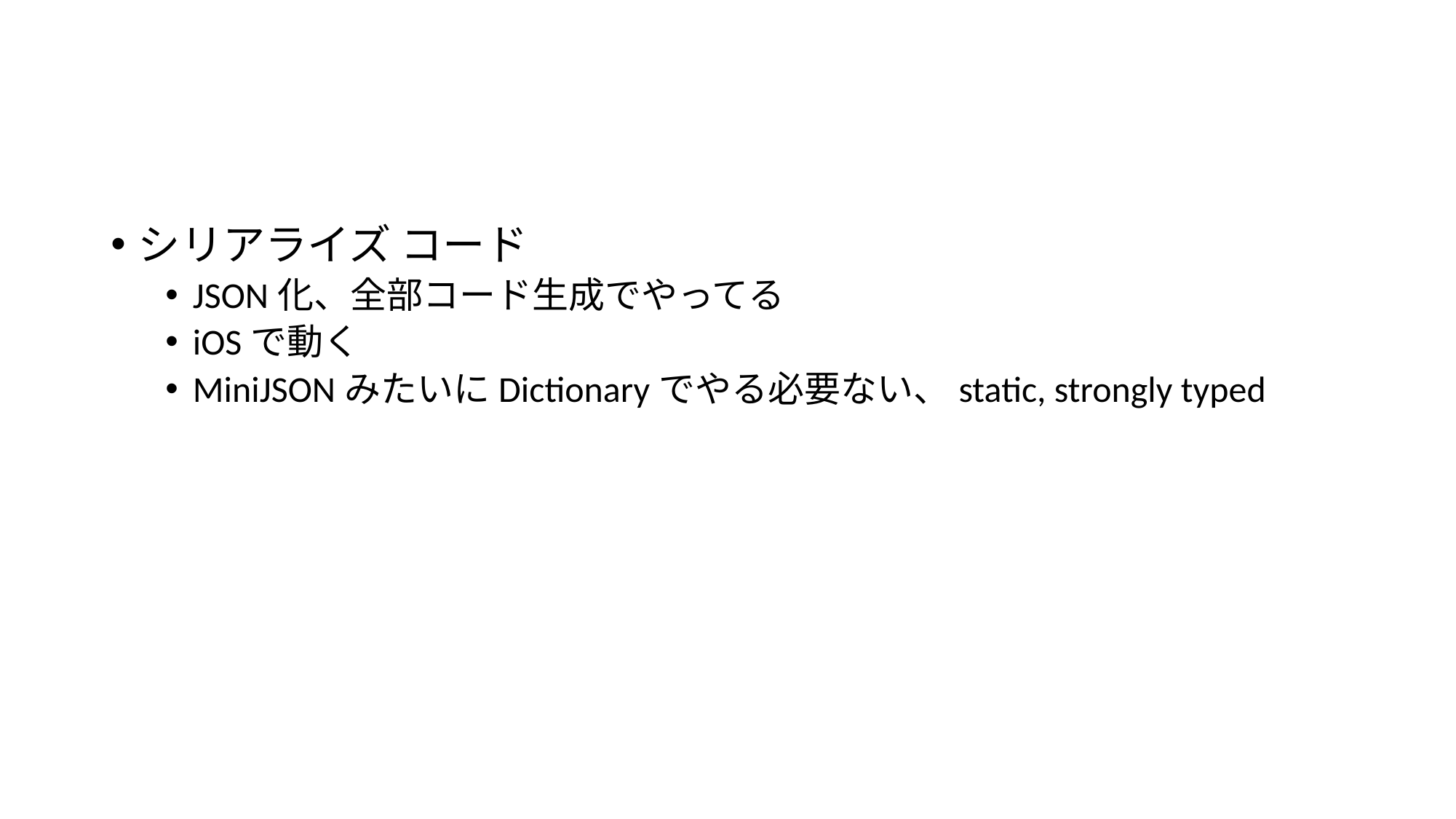

#
シリアライズ コード
JSON化、全部コード生成でやってる
iOSで動く
MiniJSONみたいにDictionaryでやる必要ない、static, strongly typed